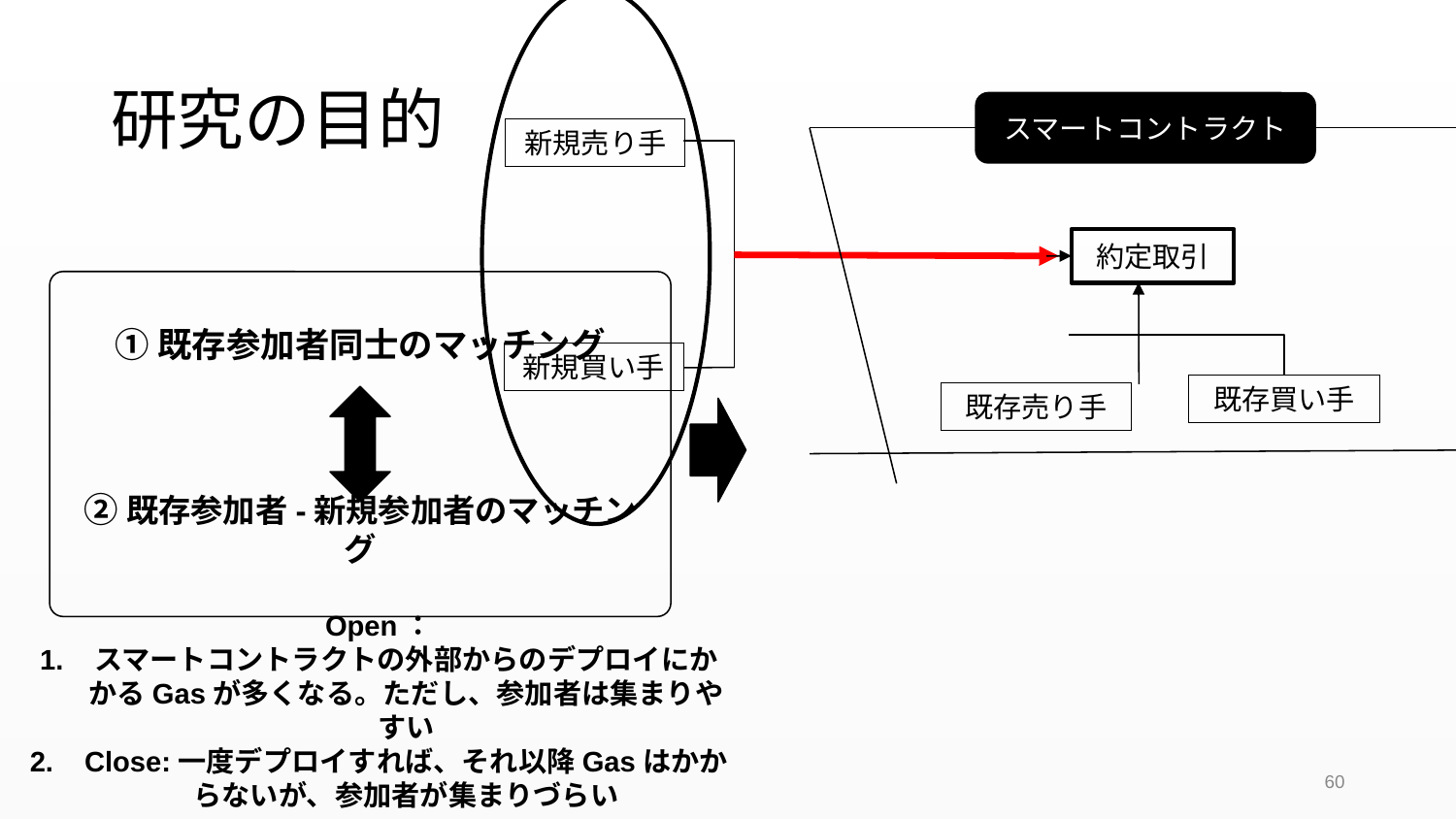

# 研究の目的
スマートコントラクト
新規売り手
約定取引

①既存参加者同士のマッチング

②既存参加者-新規参加者のマッチング

新規買い手
既存買い手
既存売り手

Open：
スマートコントラクトの外部からのデプロイにかかるGasが多くなる。ただし、参加者は集まりやすい
Close:一度デプロイすれば、それ以降Gasはかからないが、参加者が集まりづらい
60